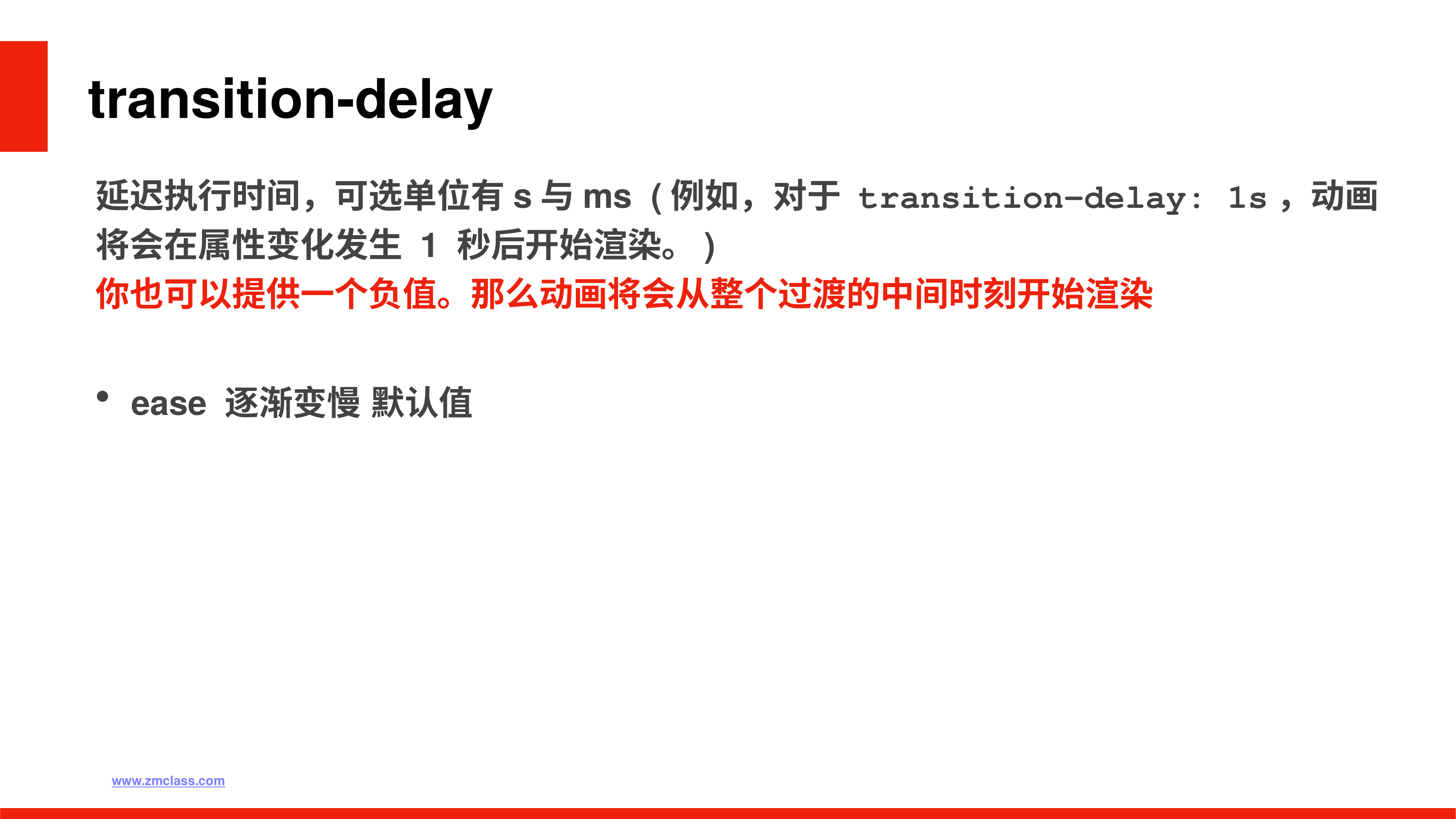

transition-delay
延迟执行时间，可选单位有s与ms  (例如，对于 transition-delay: 1s，动画将会在属性变化发生 1 秒后开始渲染。)
你也可以提供一个负值。那么动画将会从整个过渡的中间时刻开始渲染
ease 逐渐变慢 默认值
追梦课堂   临汾首家专业的web前端培训机构                                                          www.zmclass.com
21